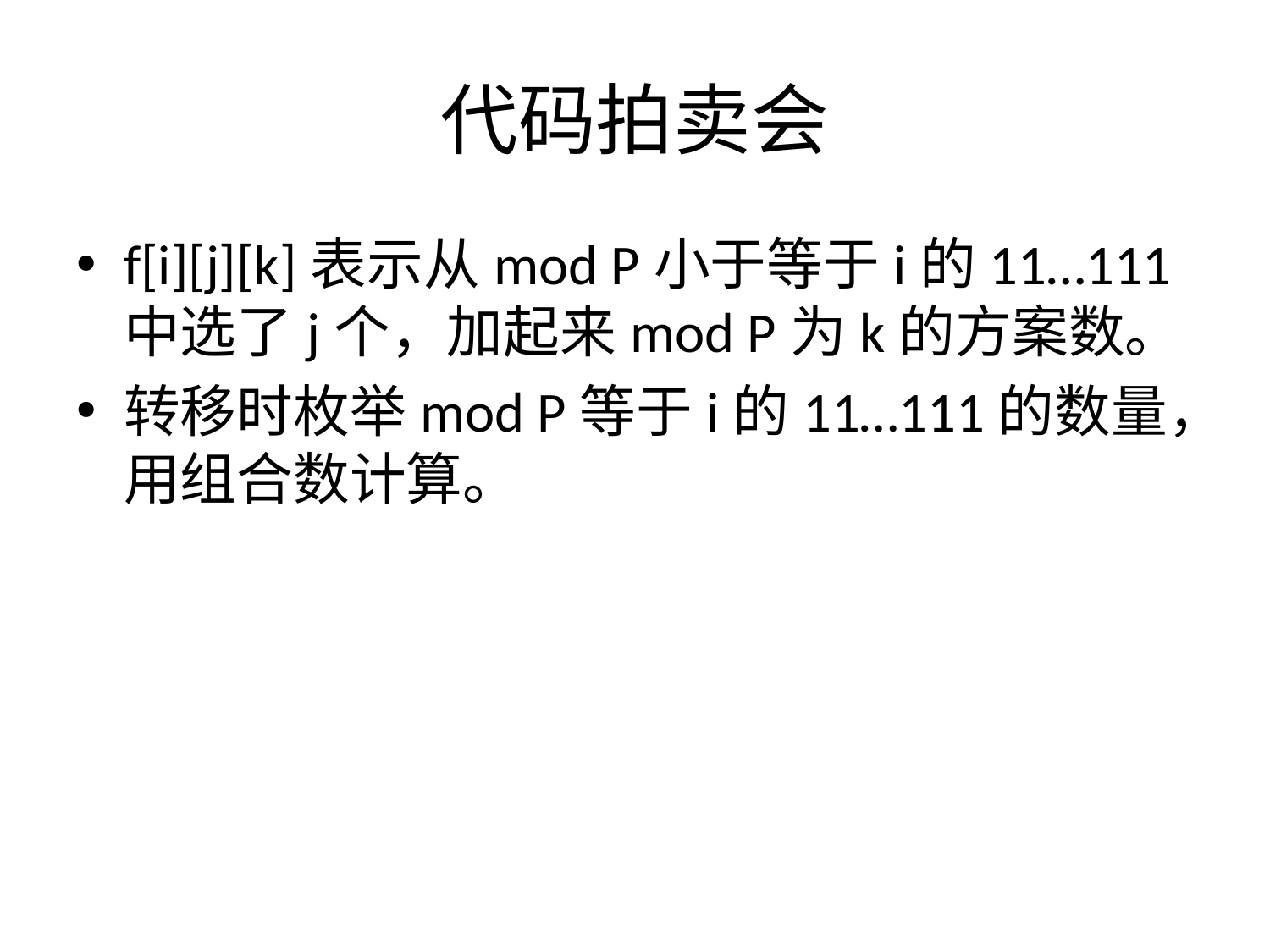

# 代码拍卖会
f[i][j][k]表示从mod P小于等于i的11…111中选了j个，加起来mod P为k的方案数。
转移时枚举mod P等于i的11…111的数量，用组合数计算。